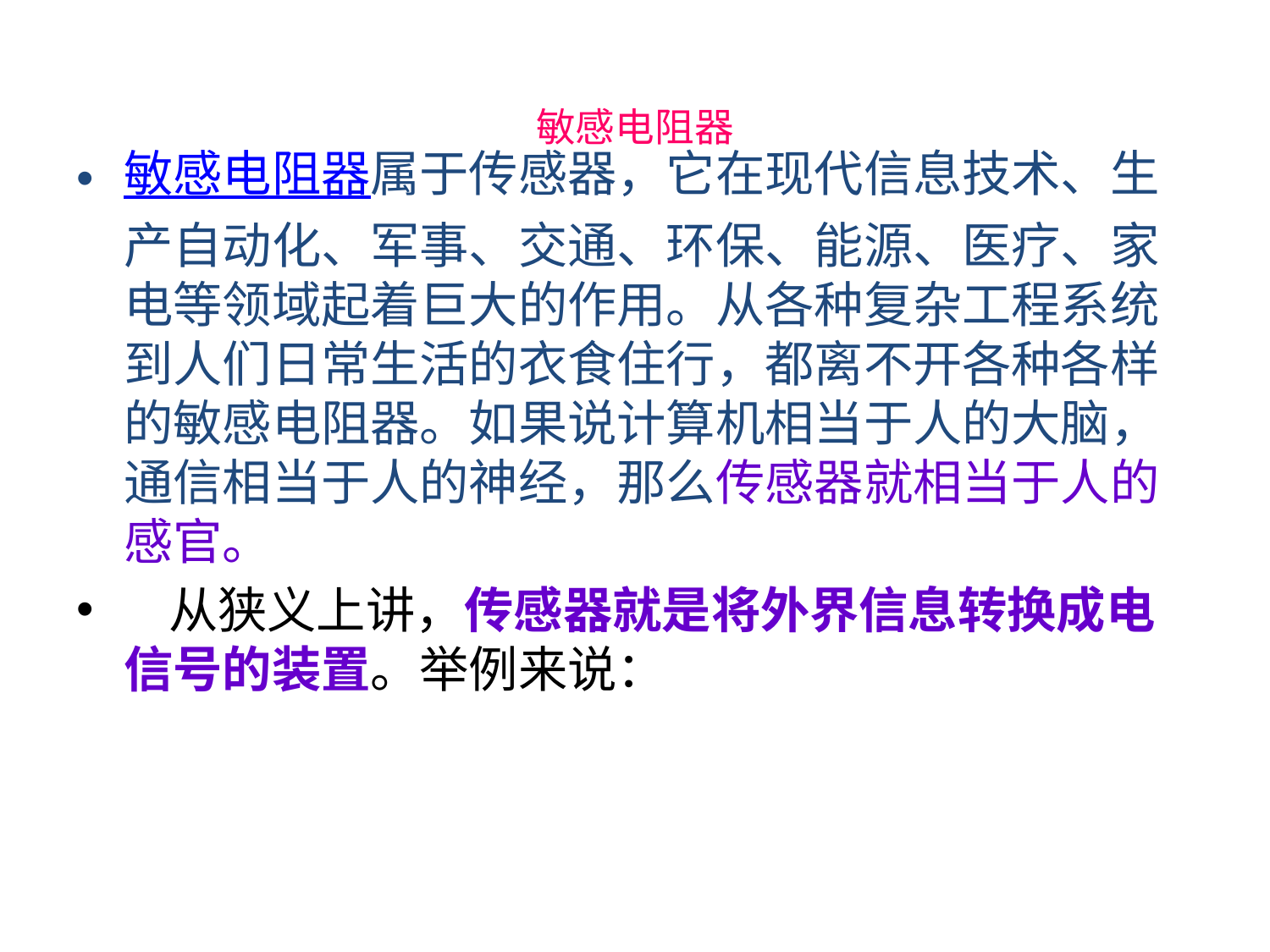

# 敏感电阻器
敏感电阻器属于传感器，它在现代信息技术、生产自动化、军事、交通、环保、能源、医疗、家电等领域起着巨大的作用。从各种复杂工程系统到人们日常生活的衣食住行，都离不开各种各样的敏感电阻器。如果说计算机相当于人的大脑，通信相当于人的神经，那么传感器就相当于人的感官。
   从狭义上讲，传感器就是将外界信息转换成电信号的装置。举例来说：